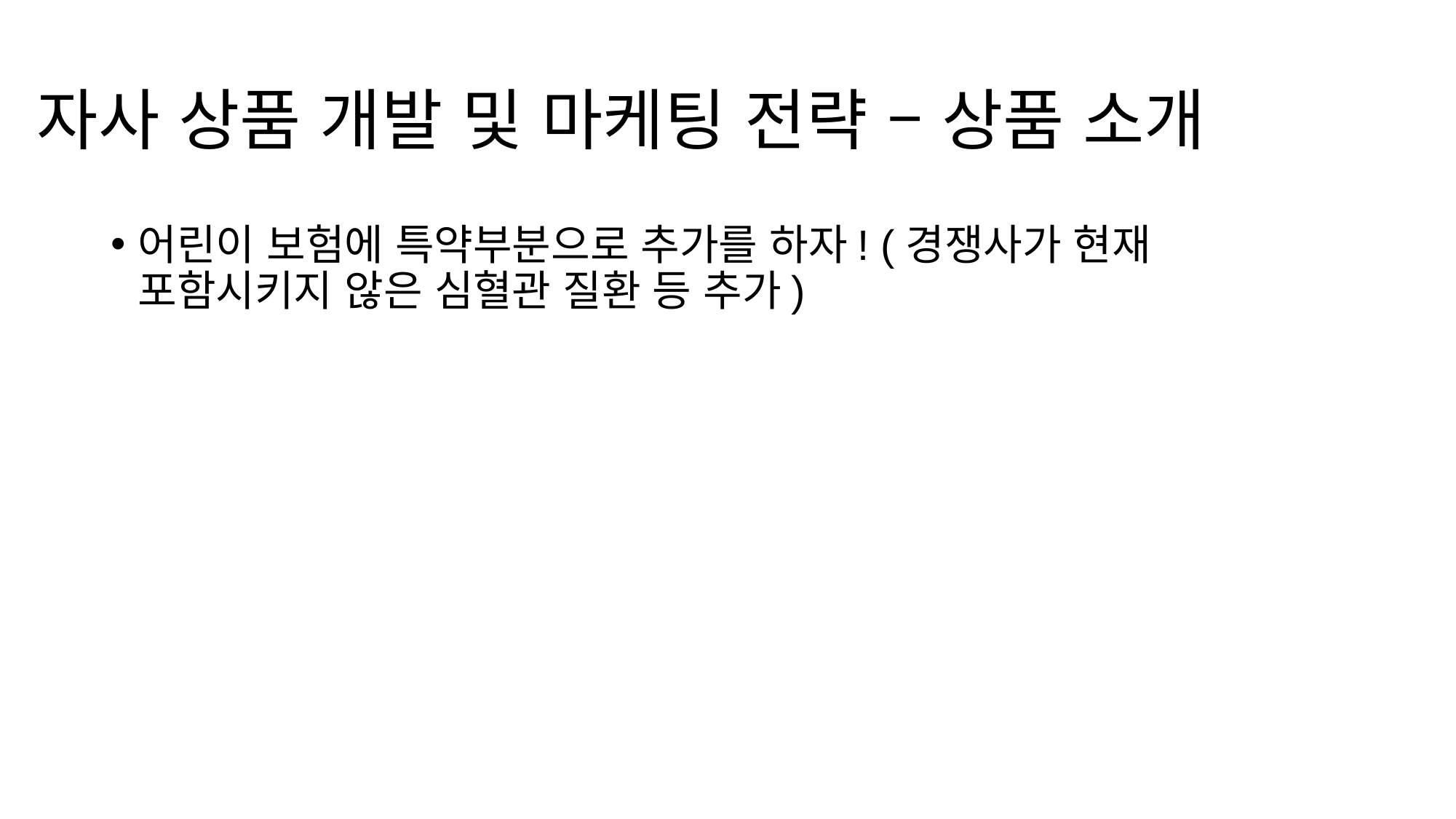

# 자사 상품 개발 및 마케팅 전략 – 상품 소개
어린이 보험에 특약부분으로 추가를 하자! (경쟁사가 현재 포함시키지 않은 심혈관 질환 등 추가)